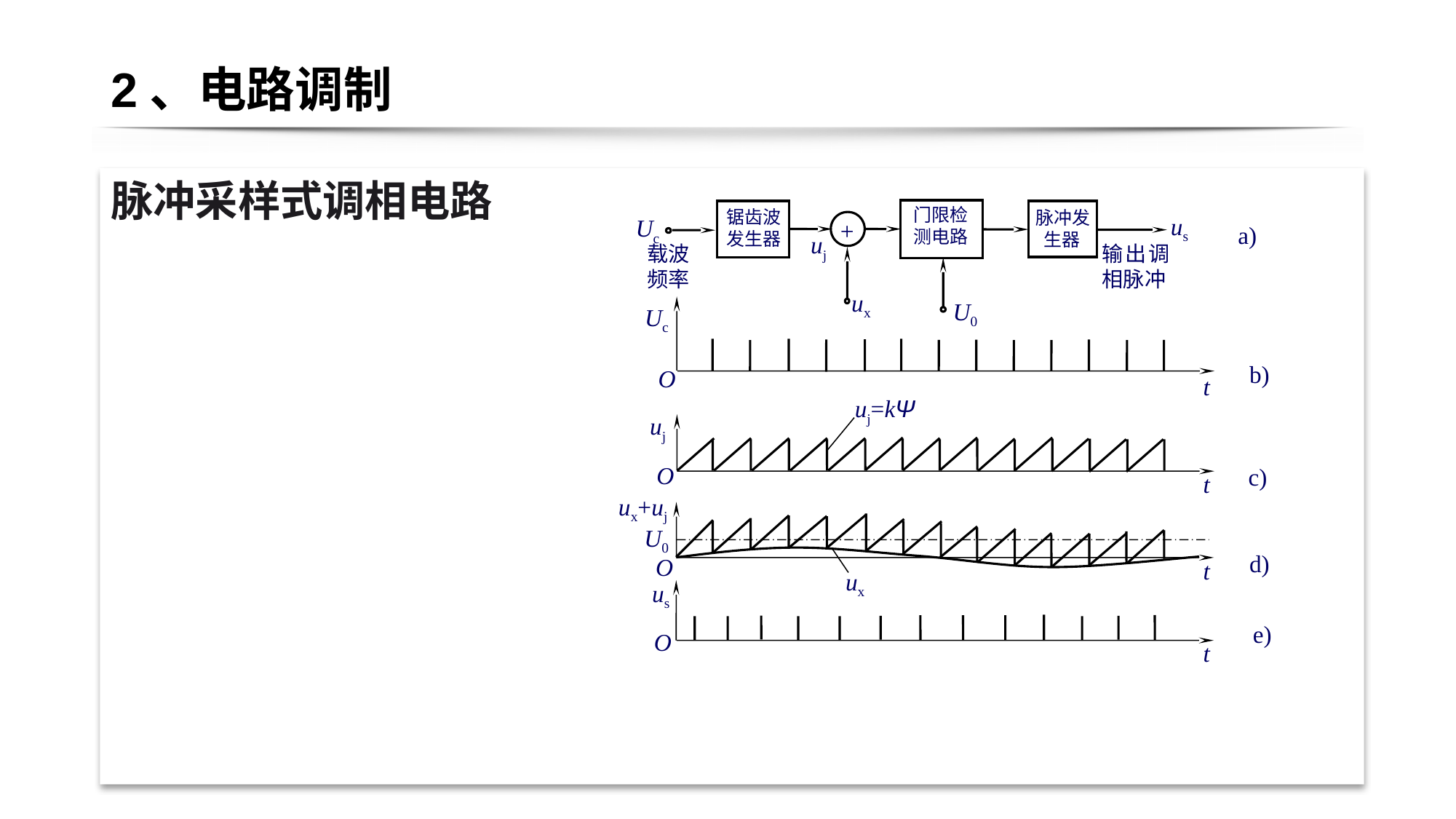

# 2、电路调制
脉冲采样式调相电路

Uc
门限检
测电路
锯齿波
发生器

脉冲发
 生器

us
+

a)
uj

载波
频率
输出调相脉冲

ux
U0

Uc

b)
O
t

uj=kΨ
uj

O
c)
t

ux+uj

U0

d)
O

t

ux
us

e)

O
t